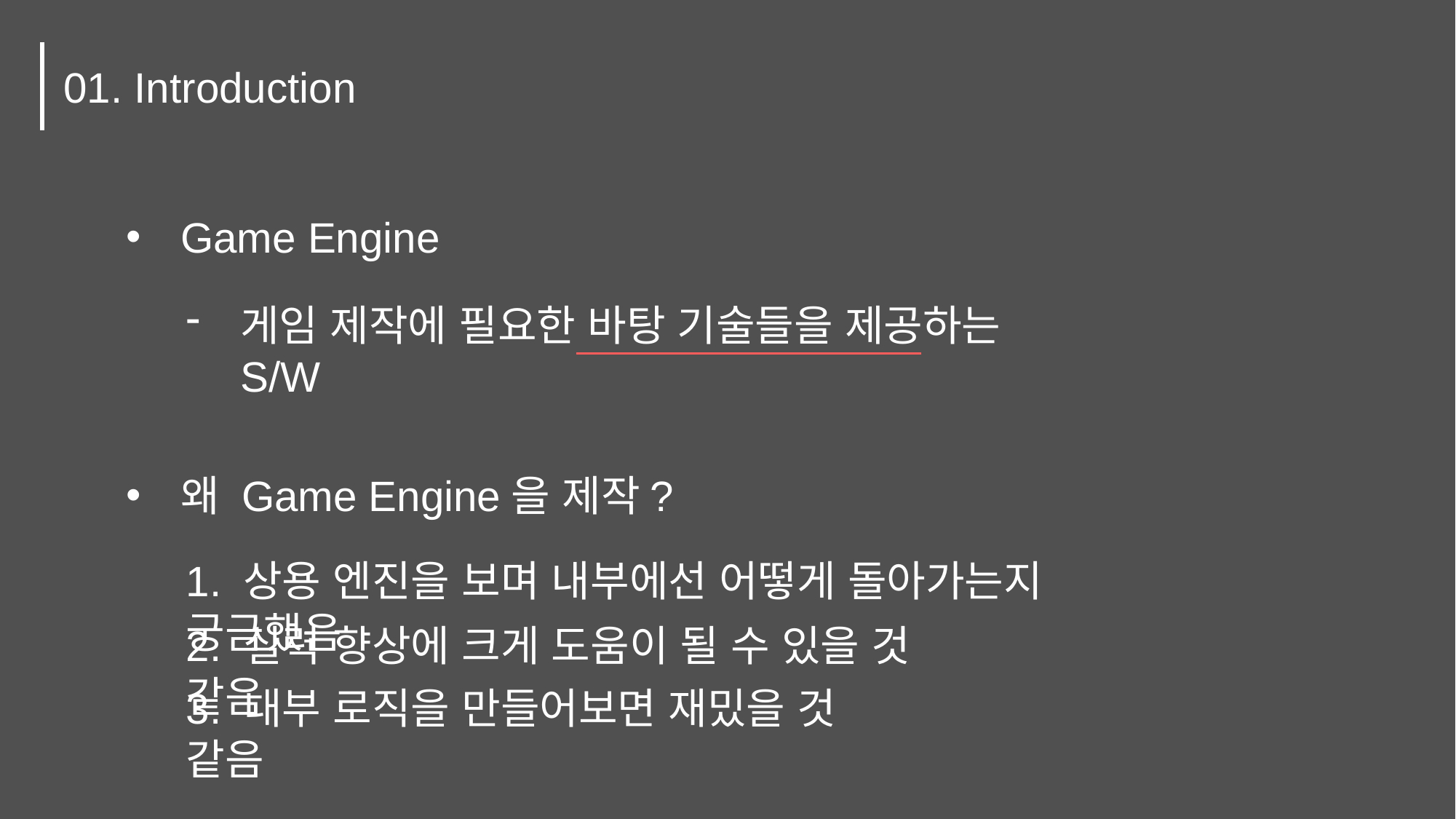

01. Introduction
Game Engine
게임 제작에 필요한 바탕 기술들을 제공하는 S/W
왜 Game Engine을 제작?
1. 상용 엔진을 보며 내부에선 어떻게 돌아가는지 궁금했음
2. 실력 향상에 크게 도움이 될 수 있을 것 같음
3. 내부 로직을 만들어보면 재밌을 것 같음